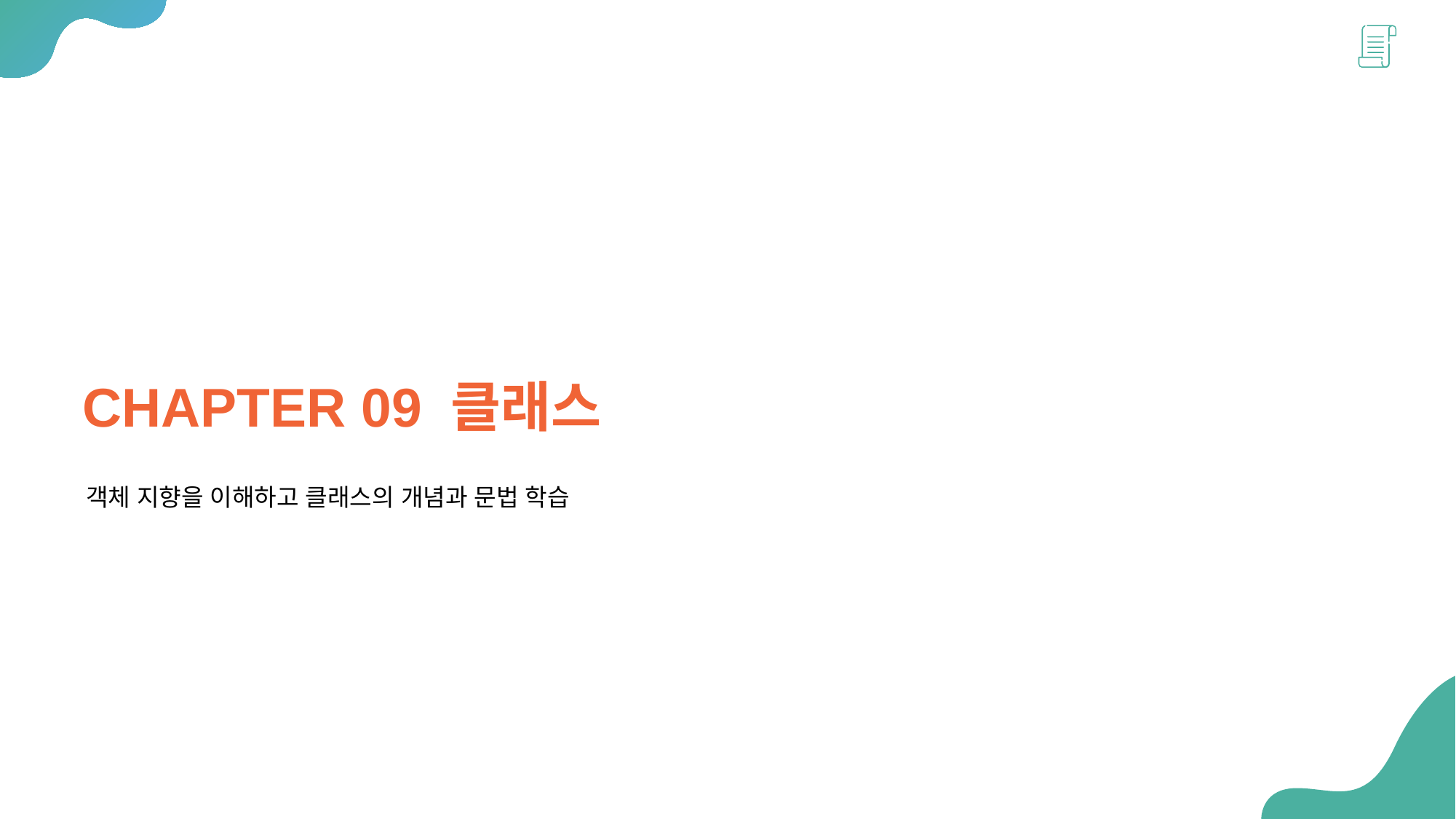

CHAPTER 09 클래스
객체 지향을 이해하고 클래스의 개념과 문법 학습